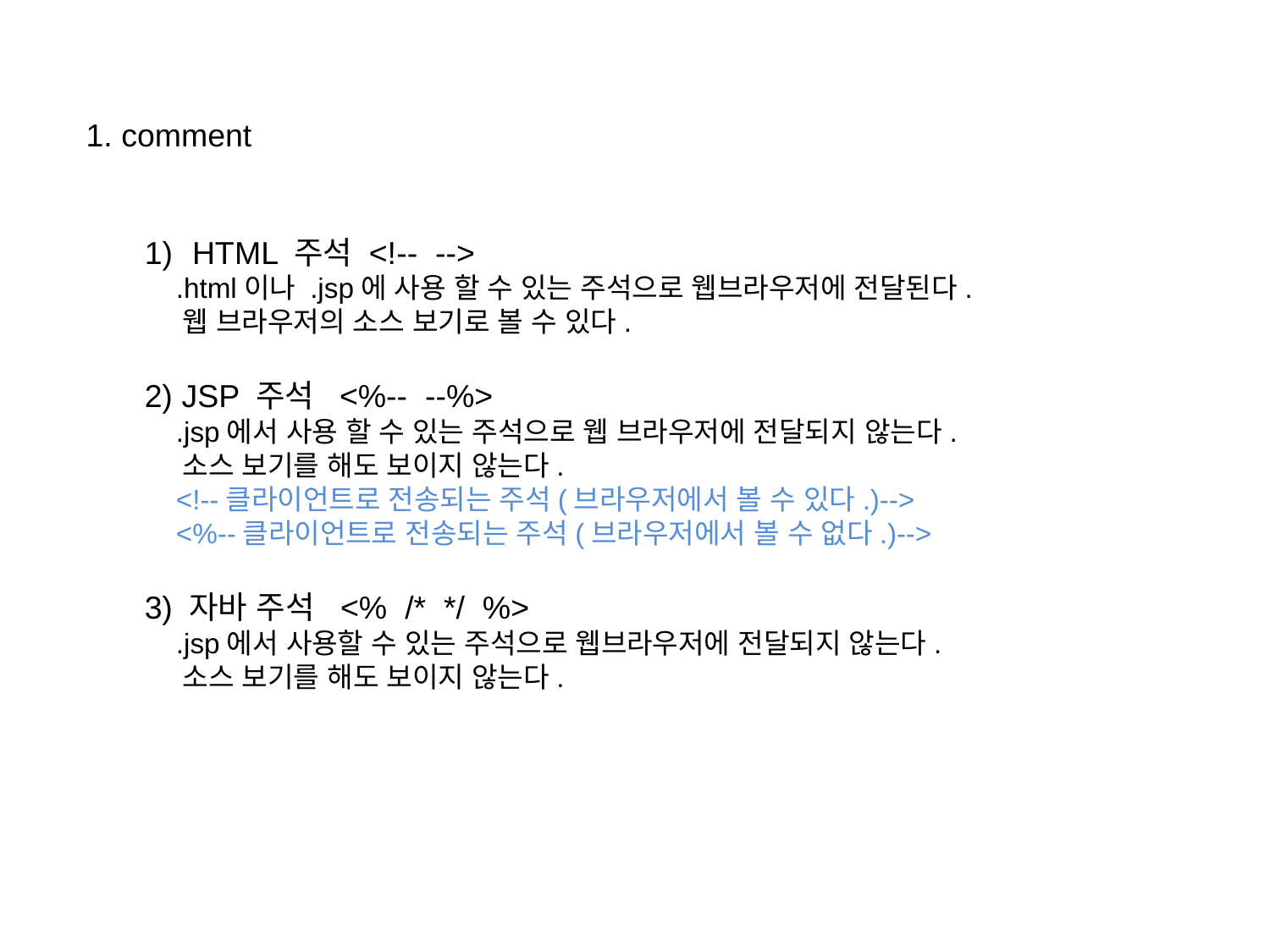

1. comment
HTML 주석 <!--  -->
    .html이나 .jsp에 사용 할 수 있는 주석으로 웹브라우저에 전달된다.
    웹 브라우저의 소스 보기로 볼 수 있다.

2) JSP 주석  <%--  --%>
    .jsp에서 사용 할 수 있는 주석으로 웹 브라우저에 전달되지 않는다.
    소스 보기를 해도 보이지 않는다.
    <!--클라이언트로 전송되는 주석(브라우저에서 볼 수 있다.)-->
    <%--클라이언트로 전송되는 주석(브라우저에서 볼 수 없다.)-->

3) 자바 주석  <%  /*  */  %>
    .jsp에서 사용할 수 있는 주석으로 웹브라우저에 전달되지 않는다.
    소스 보기를 해도 보이지 않는다.